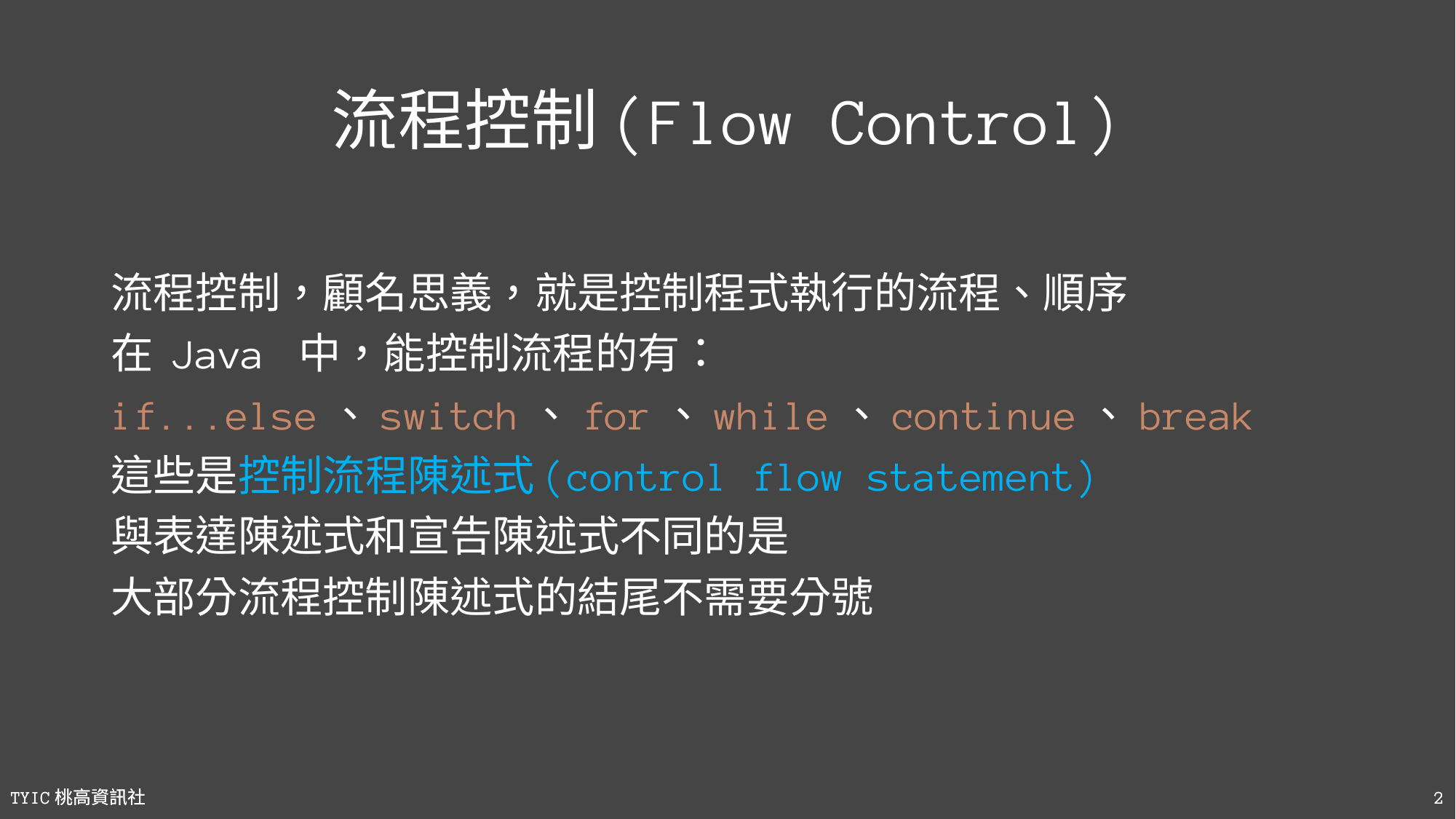

# 流程控制(Flow Control)
流程控制，顧名思義，就是控制程式執行的流程、順序
在 Java 中，能控制流程的有：
if...else、switch、for、while、continue、break
這些是控制流程陳述式(control flow statement)
與表達陳述式和宣告陳述式不同的是
大部分流程控制陳述式的結尾不需要分號